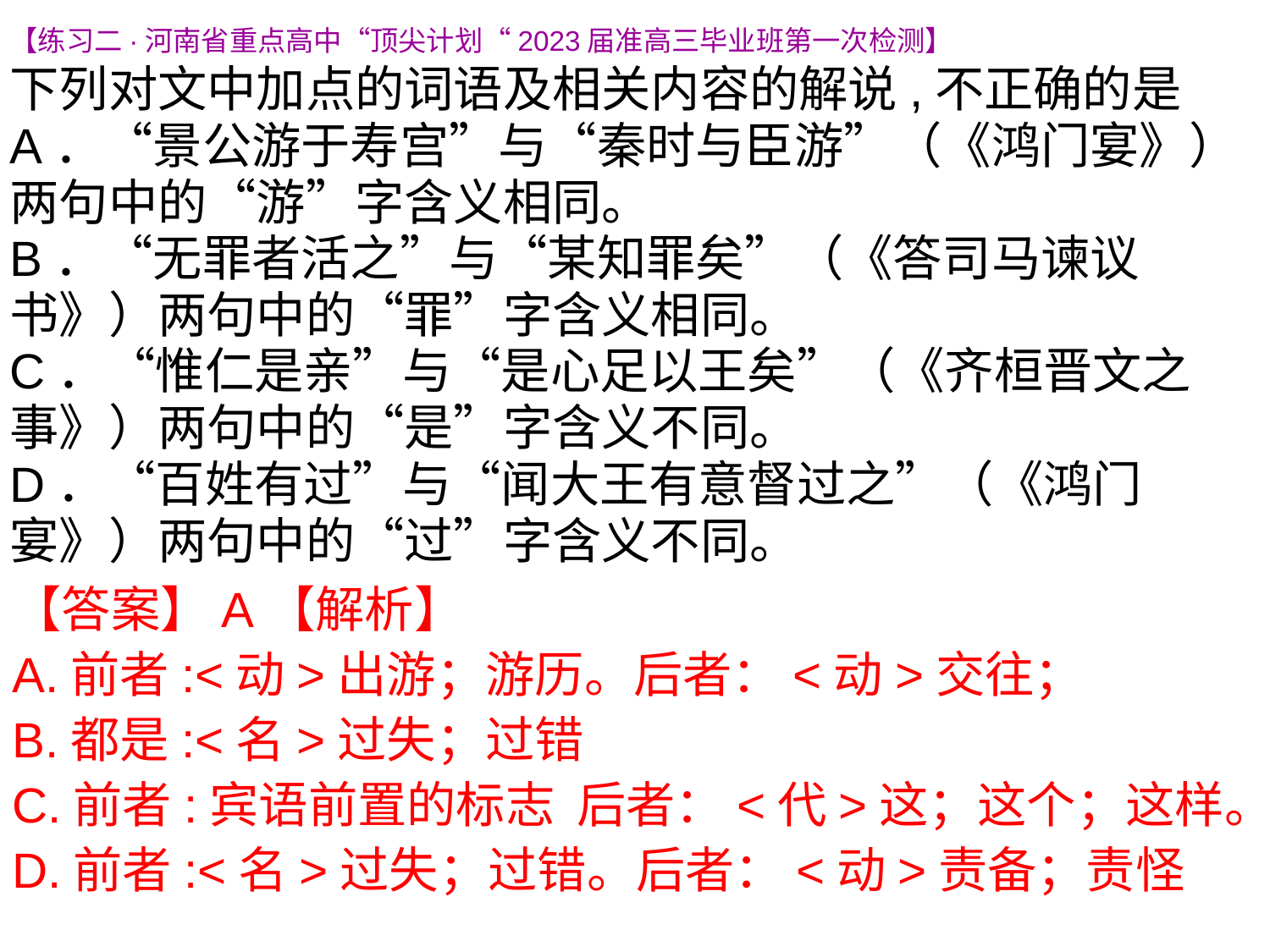

【练习二·河南省重点高中“顶尖计划“2023届准高三毕业班第一次检测】
下列对文中加点的词语及相关内容的解说,不正确的是
A．“景公游于寿宫”与“秦时与臣游”（《鸿门宴》）两句中的“游”字含义相同。
B．“无罪者活之”与“某知罪矣”（《答司马谏议书》）两句中的“罪”字含义相同。
C．“惟仁是亲”与“是心足以王矣”（《齐桓晋文之事》）两句中的“是”字含义不同。
D．“百姓有过”与“闻大王有意督过之”（《鸿门宴》）两句中的“过”字含义不同。
【答案】A【解析】
A.前者:<动>出游；游历。后者：<动>交往；
B.都是:<名>过失；过错
C.前者:宾语前置的标志  后者：<代>这；这个；这样。
D.前者:<名>过失；过错。后者：<动>责备；责怪